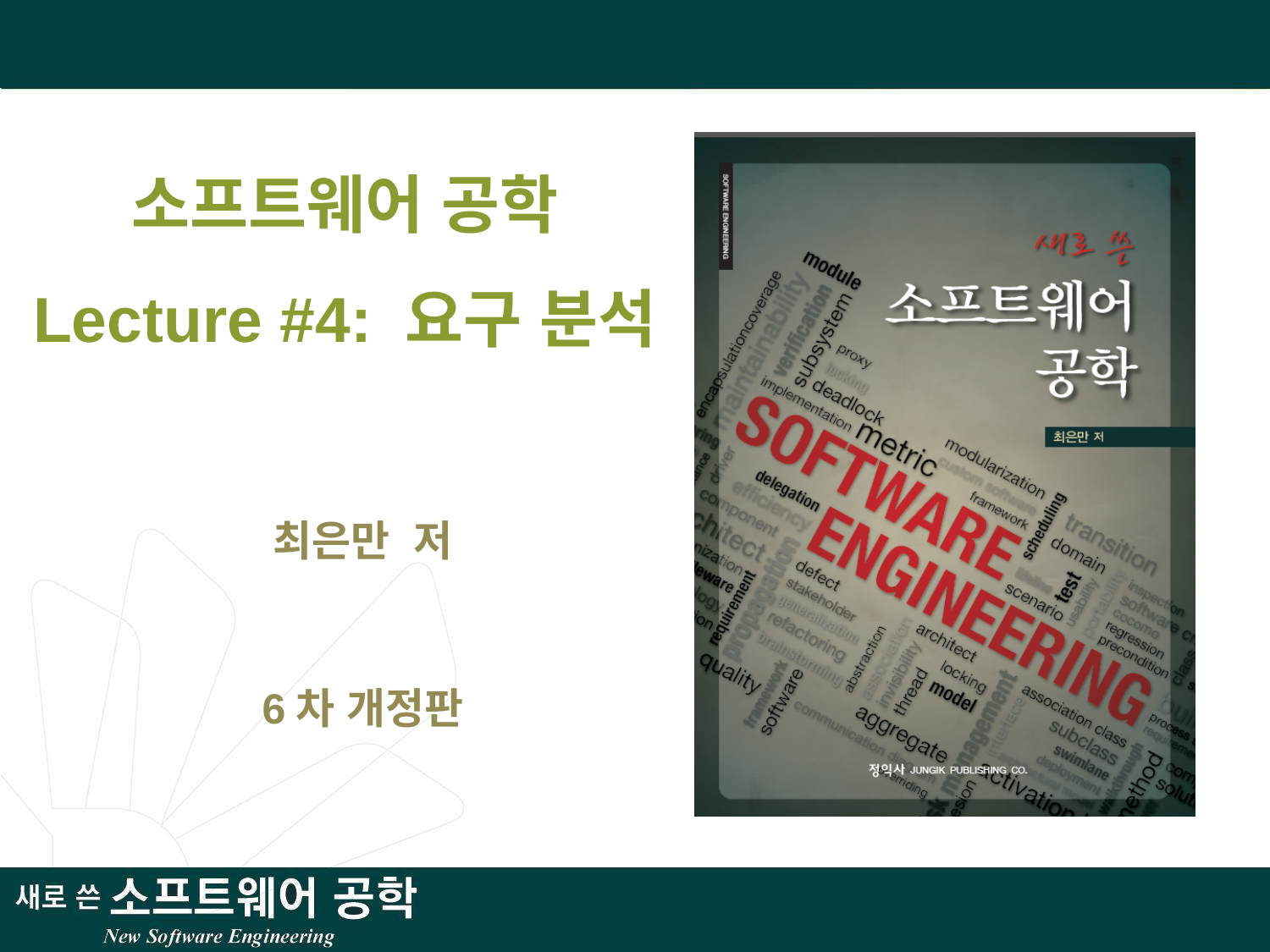

소프트웨어 공학
Lecture #4: 요구 분석
최은만  저

6차 개정판